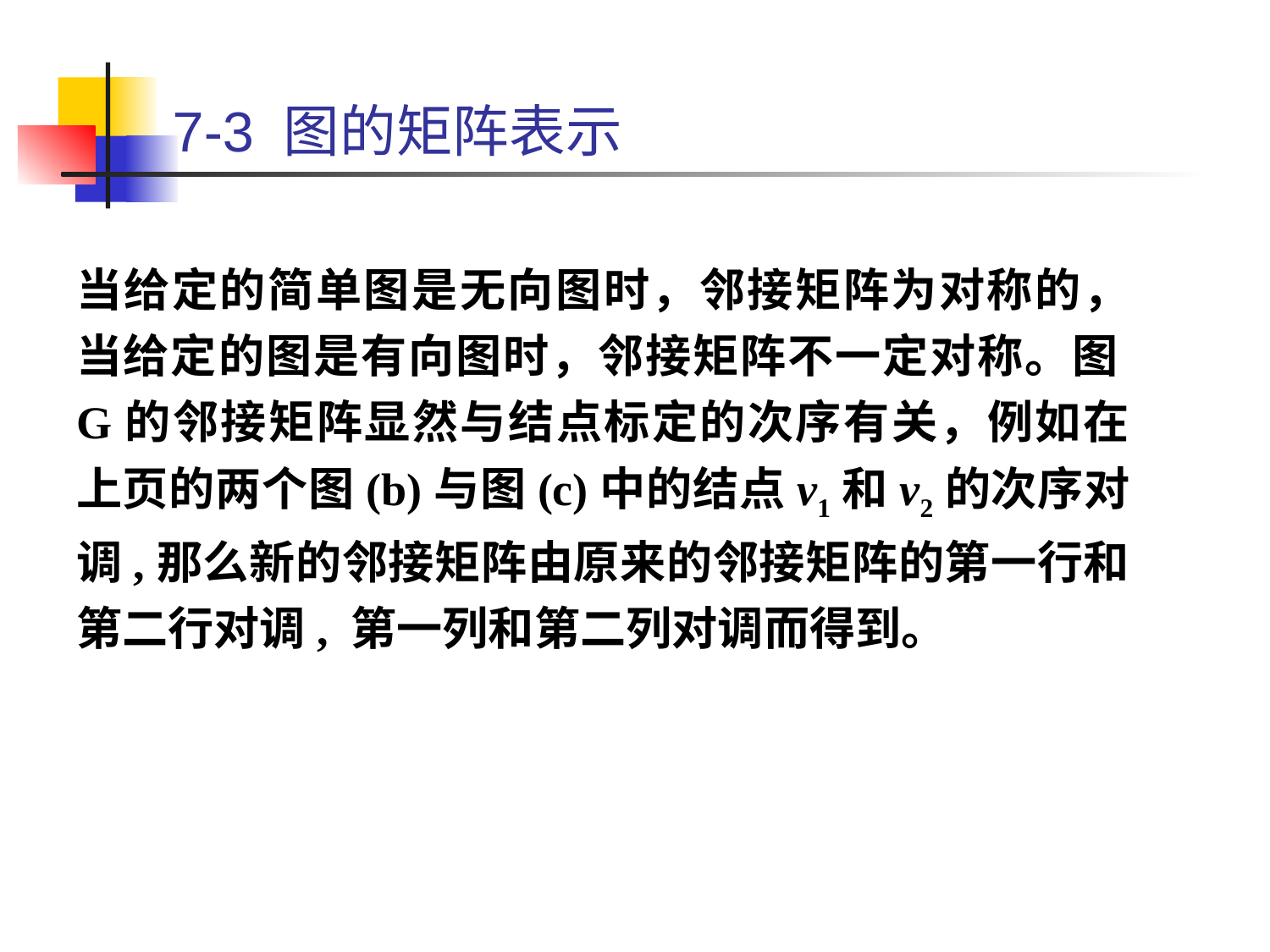

# 7-3 图的矩阵表示
当给定的简单图是无向图时，邻接矩阵为对称的，当给定的图是有向图时，邻接矩阵不一定对称。图G的邻接矩阵显然与结点标定的次序有关，例如在上页的两个图(b)与图(c)中的结点v1和v2的次序对调,那么新的邻接矩阵由原来的邻接矩阵的第一行和第二行对调, 第一列和第二列对调而得到。